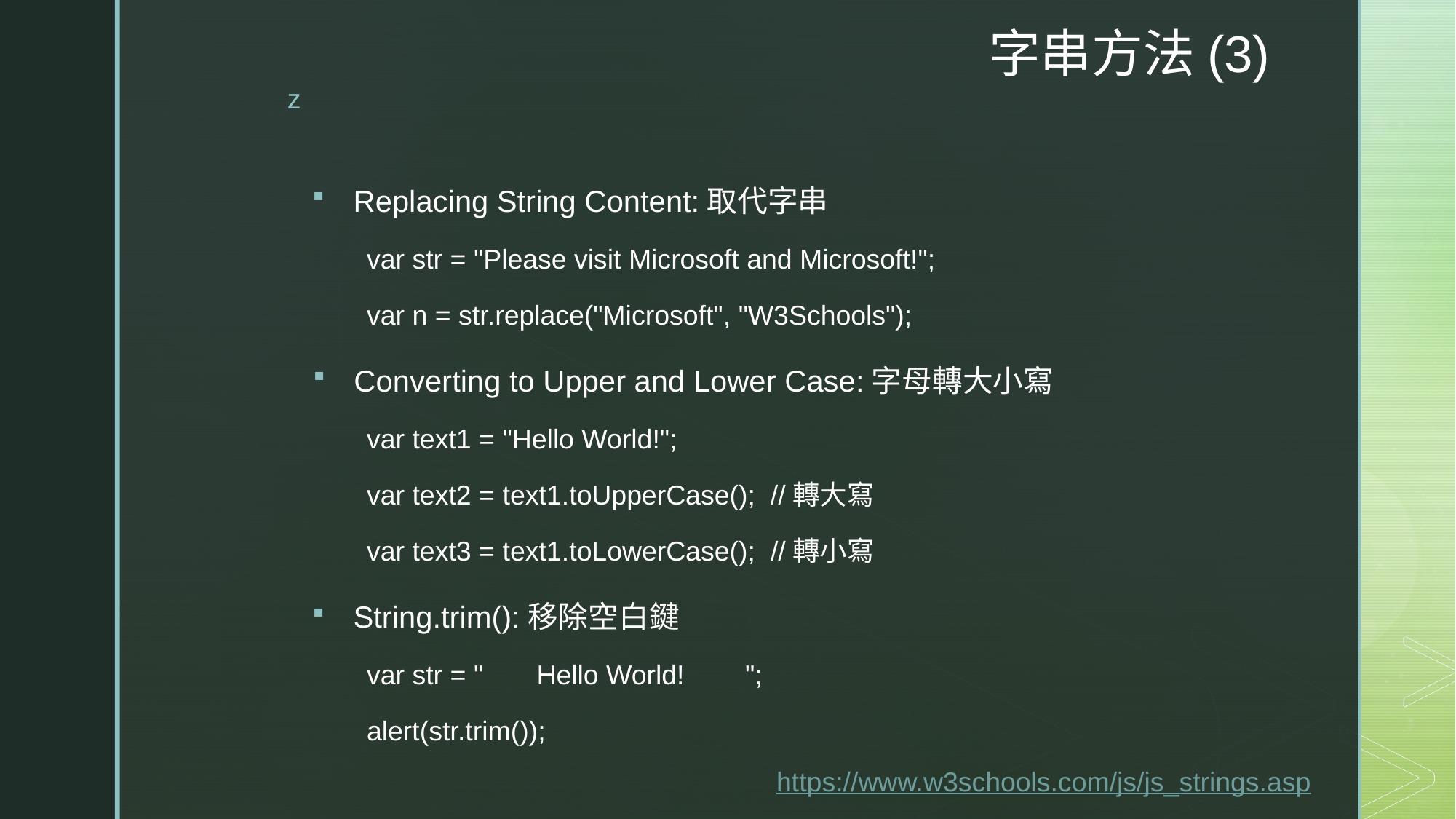

# 字串方法(3)
Replacing String Content:取代字串
var str = "Please visit Microsoft and Microsoft!";
var n = str.replace("Microsoft", "W3Schools");
Converting to Upper and Lower Case:字母轉大小寫
var text1 = "Hello World!";
var text2 = text1.toUpperCase();  //轉大寫
var text3 = text1.toLowerCase();  //轉小寫
String.trim():移除空白鍵
var str = "       Hello World!        ";
alert(str.trim());
https://www.w3schools.com/js/js_strings.asp